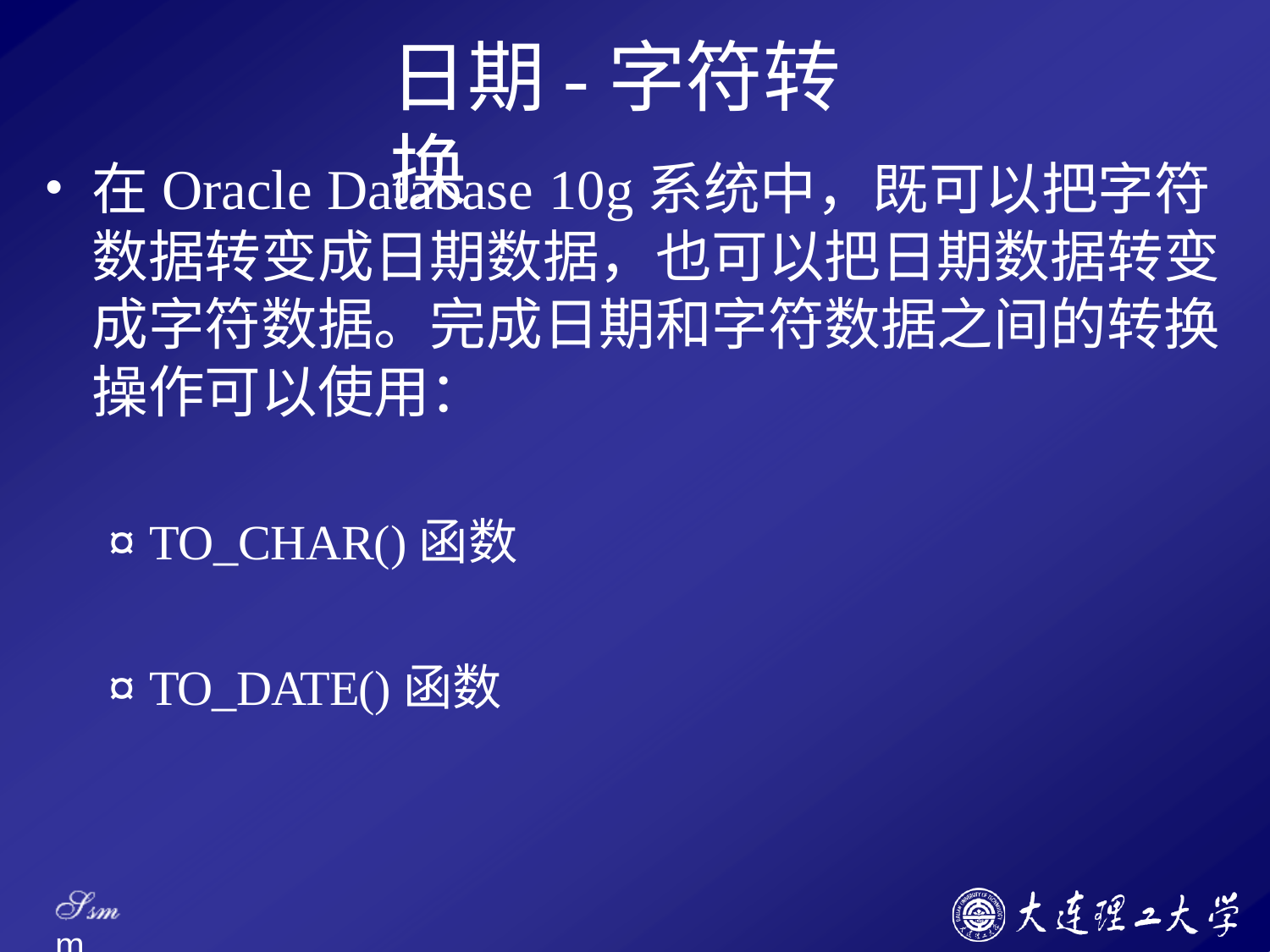

# 日期-字符转换
在Oracle Database 10g系统中，既可以把字符 数据转变成日期数据，也可以把日期数据转变 成字符数据。完成日期和字符数据之间的转换 操作可以使用：

¤ TO_CHAR()函数

¤ TO_DATE()函数

Ssm